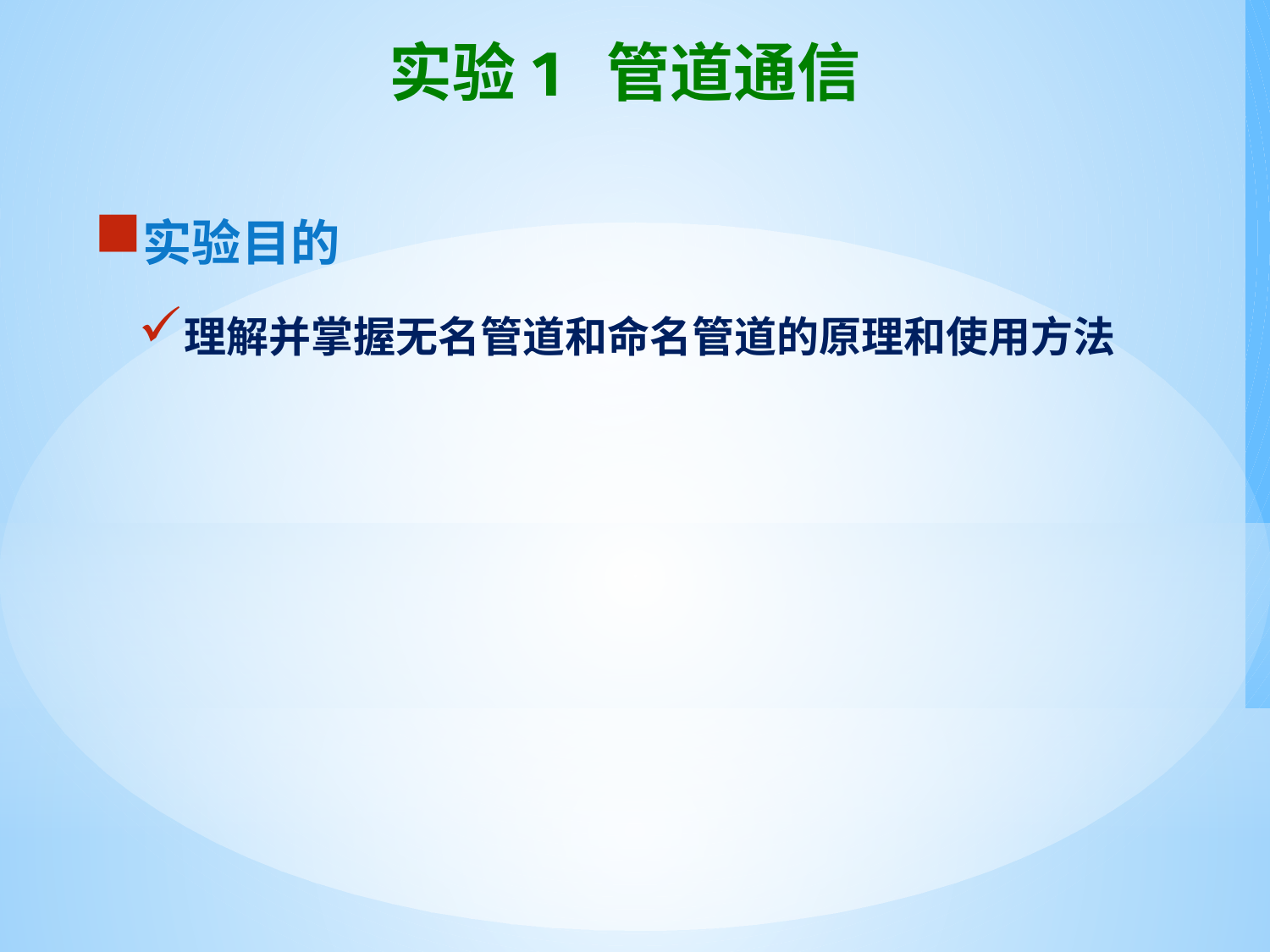

# 实验1  管道通信
实验目的
理解并掌握无名管道和命名管道的原理和使用方法